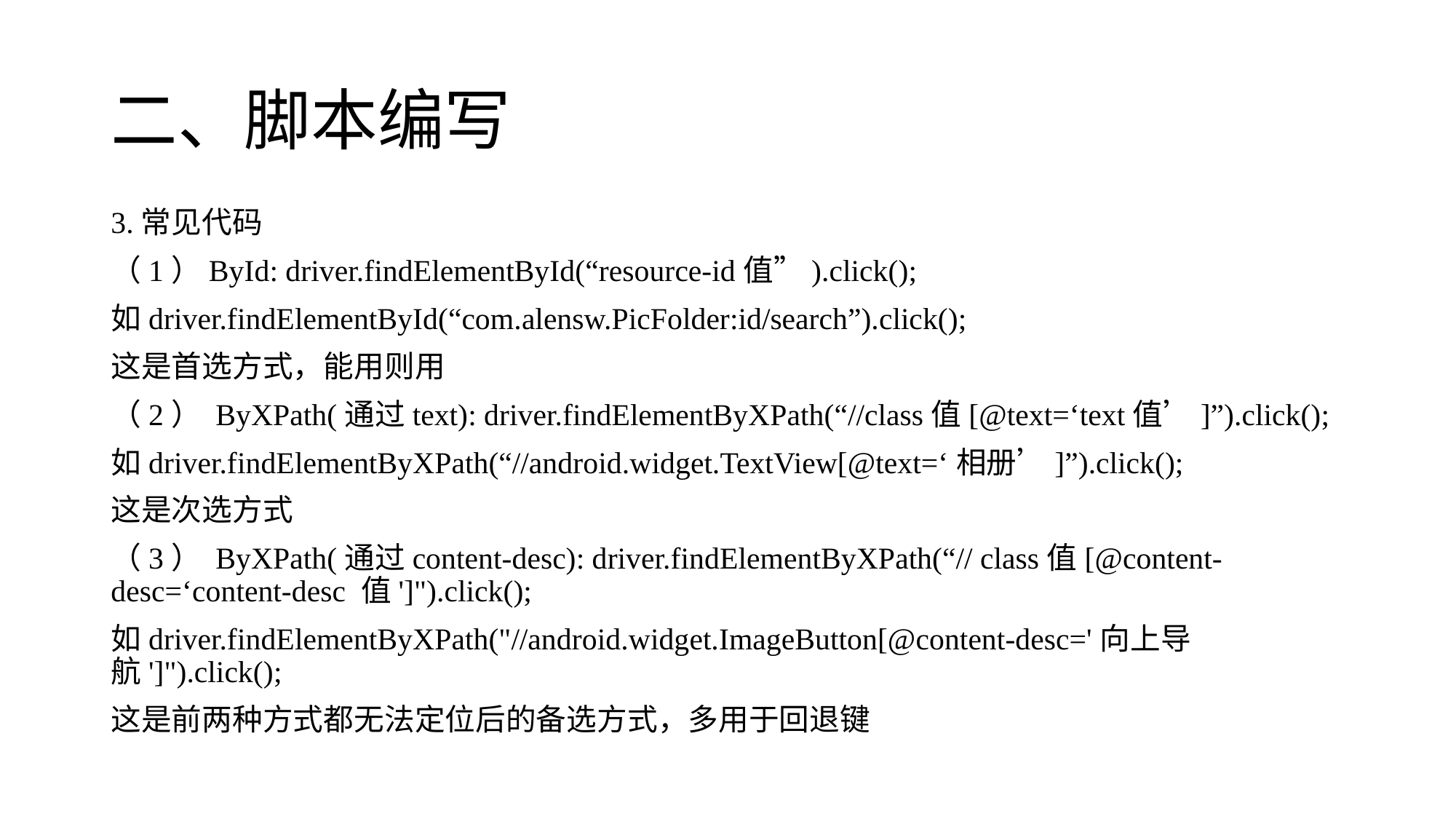

# 二、脚本编写
3.常见代码
（1）ById: driver.findElementById(“resource-id值”).click();
如driver.findElementById(“com.alensw.PicFolder:id/search”).click();
这是首选方式，能用则用
（2） ByXPath(通过text): driver.findElementByXPath(“//class值[@text=‘text值’]”).click();
如driver.findElementByXPath(“//android.widget.TextView[@text=‘相册’]”).click();
这是次选方式
（3） ByXPath(通过content-desc): driver.findElementByXPath(“// class值[@content-desc=‘content-desc 值']").click();
如driver.findElementByXPath("//android.widget.ImageButton[@content-desc='向上导航']").click();
这是前两种方式都无法定位后的备选方式，多用于回退键